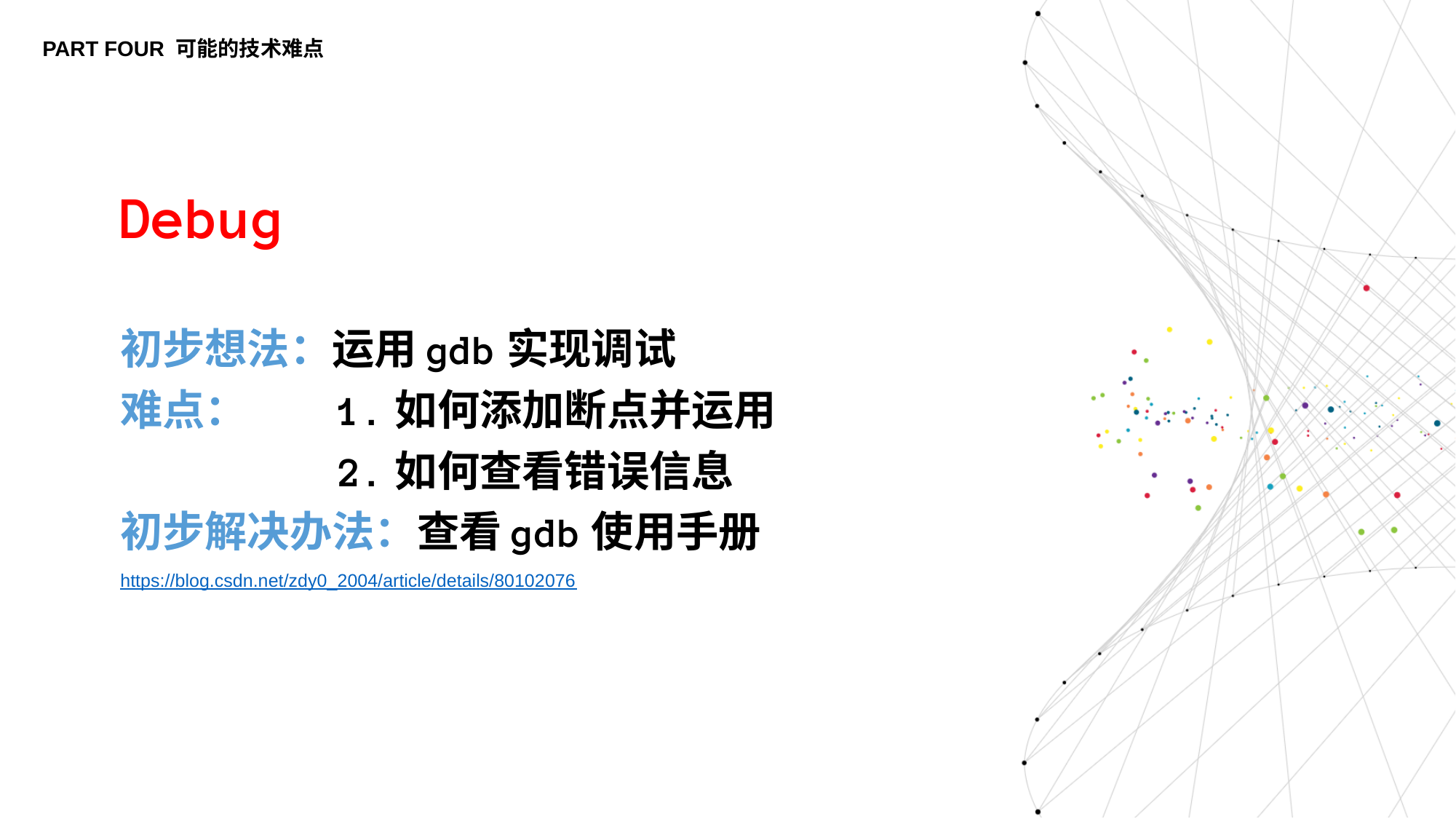

PART FOUR 可能的技术难点
Debug

初步想法：运用gdb实现调试
难点：	1.如何添加断点并运用
	 	2.如何查看错误信息
初步解决办法：查看gdb使用手册
https://blog.csdn.net/zdy0_2004/article/details/80102076